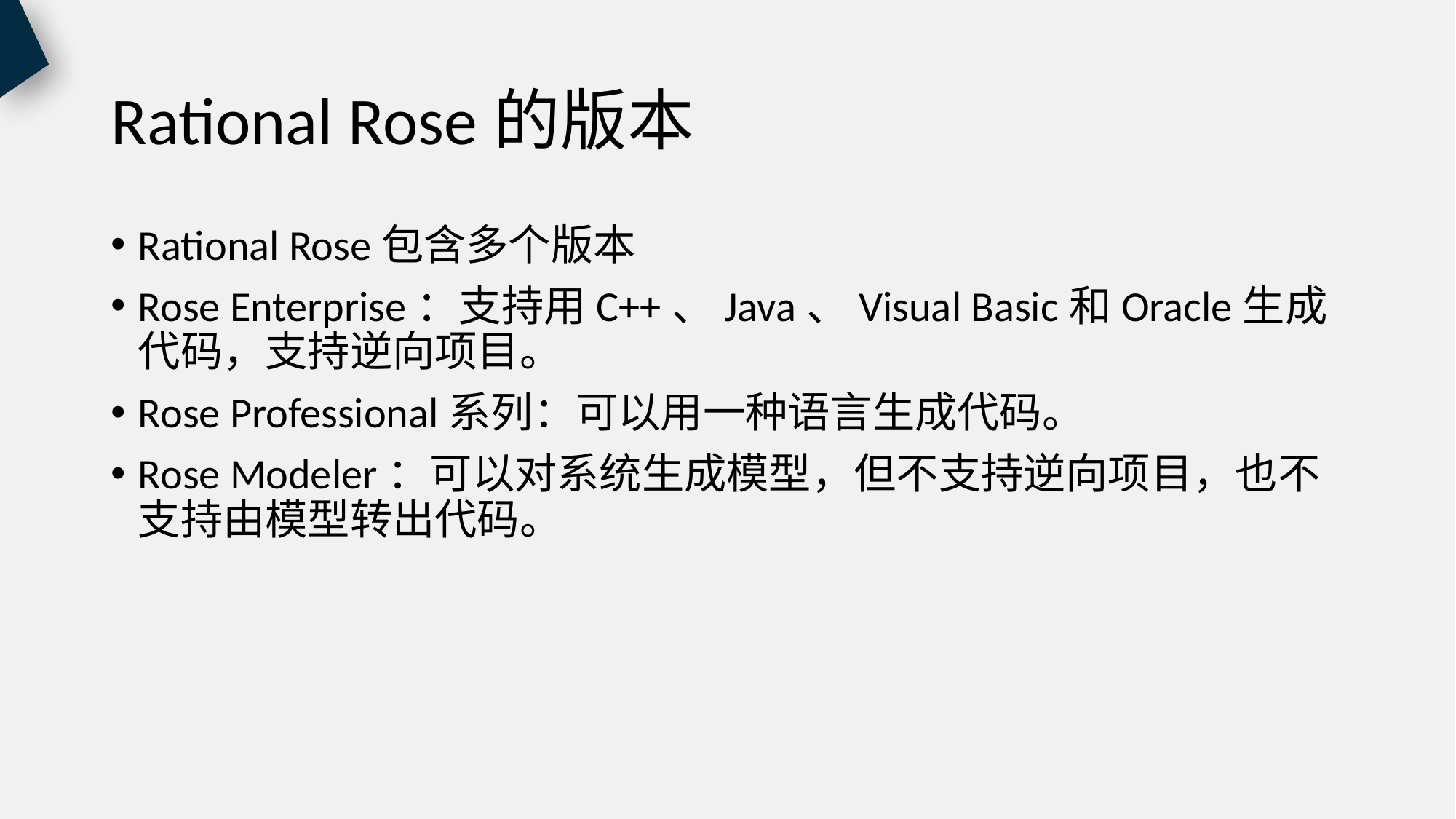

# Rational Rose的版本
Rational Rose包含多个版本
Rose Enterprise：支持用C++、Java、Visual Basic和Oracle生成代码，支持逆向项目。
Rose Professional系列：可以用一种语言生成代码。
Rose Modeler：可以对系统生成模型，但不支持逆向项目，也不支持由模型转出代码。